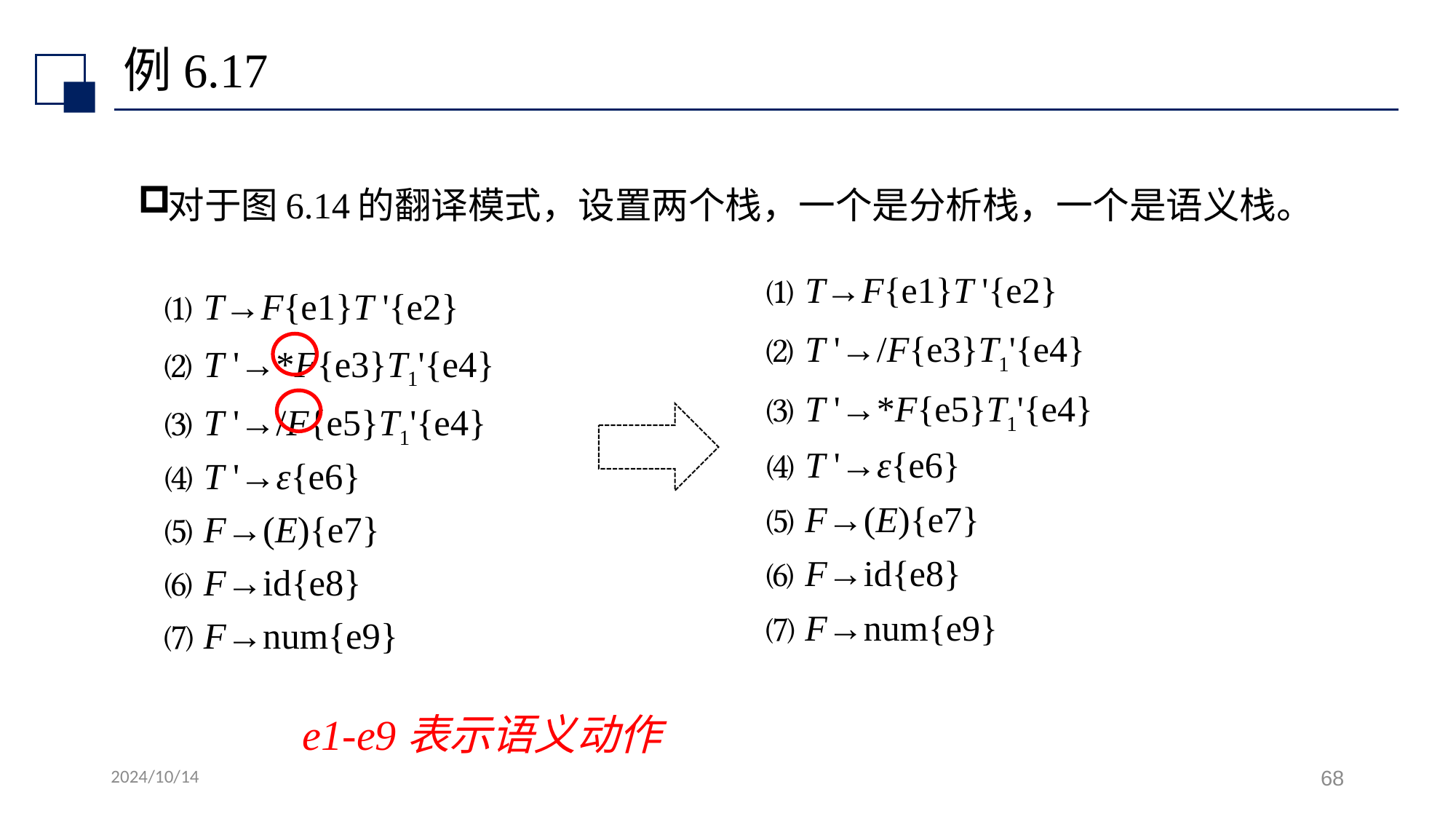

# 例6.17
对于图6.14的翻译模式，设置两个栈，一个是分析栈，一个是语义栈。
	⑴ T→F{e1}T '{e2}
	⑵ T '→*F{e3}T1'{e4}
	⑶ T '→/F{e5}T1'{e4}
	⑷ T '→ε{e6}
	⑸ F→(E){e7}
	⑹ F→id{e8}
	⑺ F→num{e9}
	⑴ T→F{e1}T '{e2}
	⑵ T '→/F{e3}T1'{e4}
	⑶ T '→*F{e5}T1'{e4}
	⑷ T '→ε{e6}
	⑸ F→(E){e7}
	⑹ F→id{e8}
	⑺ F→num{e9}

e1-e9表示语义动作
2024/10/14
68